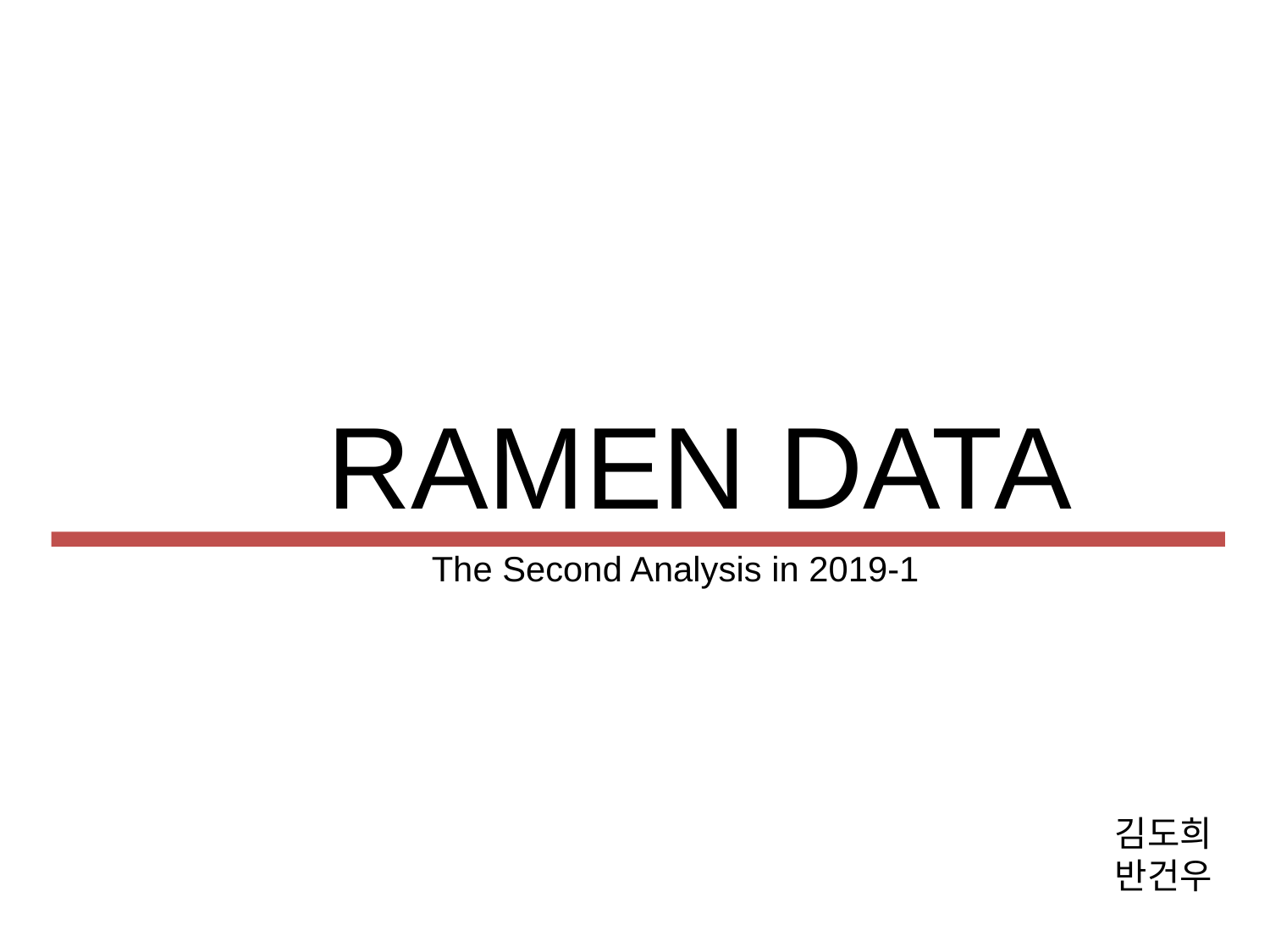

RAMEN DATA

The Second Analysis in 2019-1
김도희
반건우